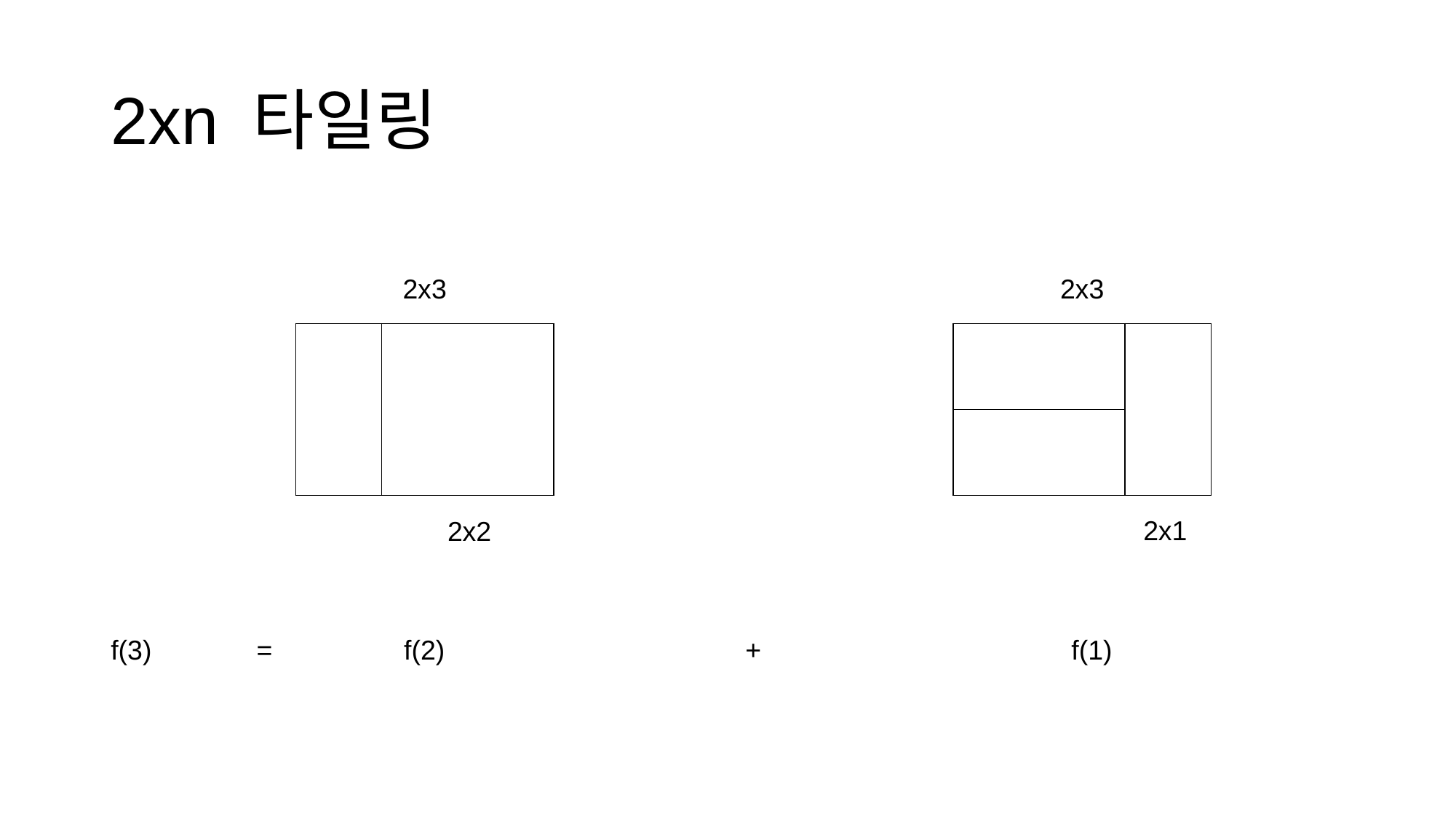

# 2xn 타일링
2x3
2x3
|  |  |
| --- | --- |
|  |  |
| --- | --- |
|  |  |
2x1
2x2
f(3)
=
f(2)
+
f(1)